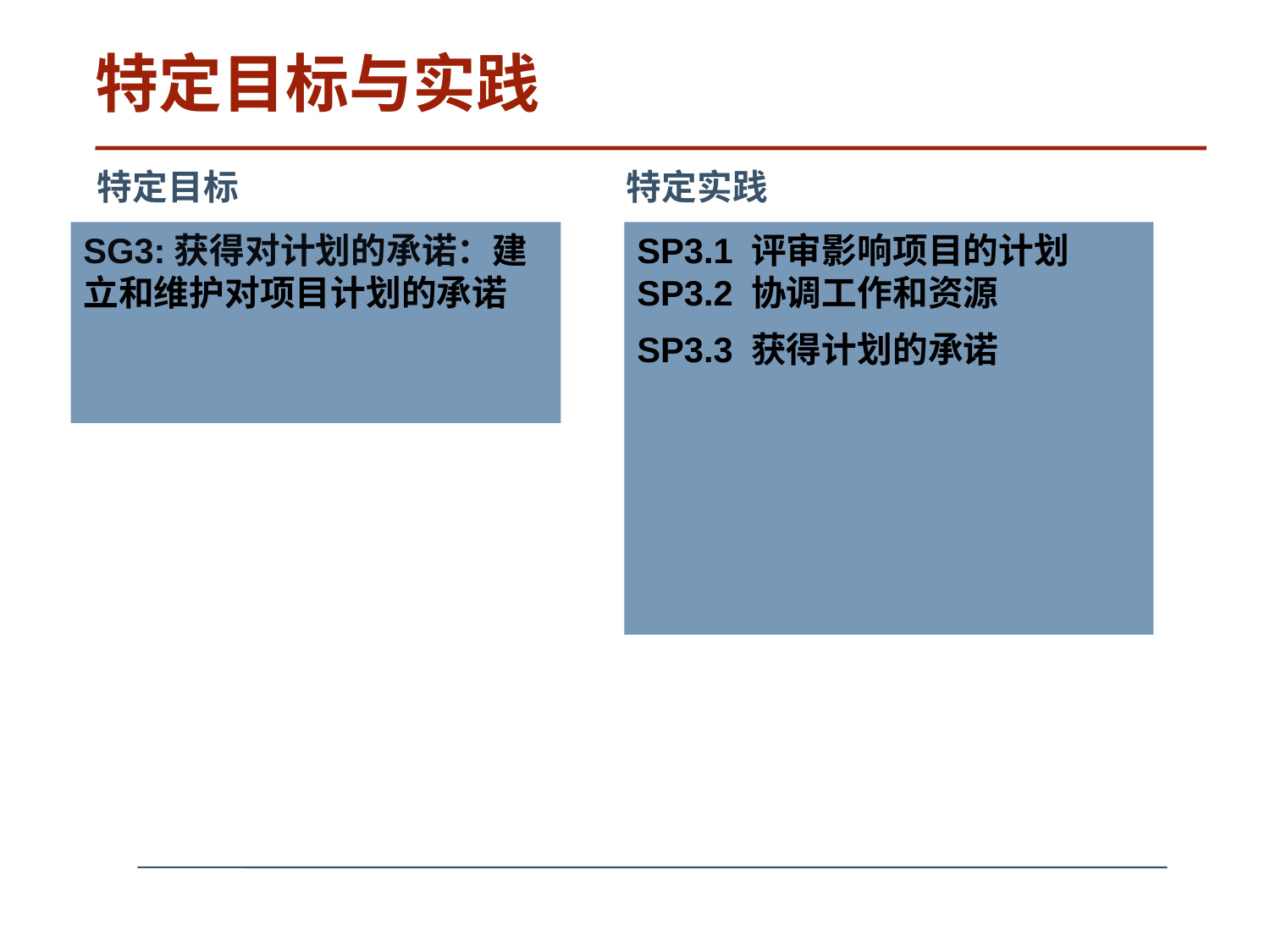

# 特定目标与实践
特定目标
特定实践
SG3:获得对计划的承诺：建立和维护对项目计划的承诺

SP3.1 评审影响项目的计划 SP3.2 协调工作和资源
SP3.3 获得计划的承诺